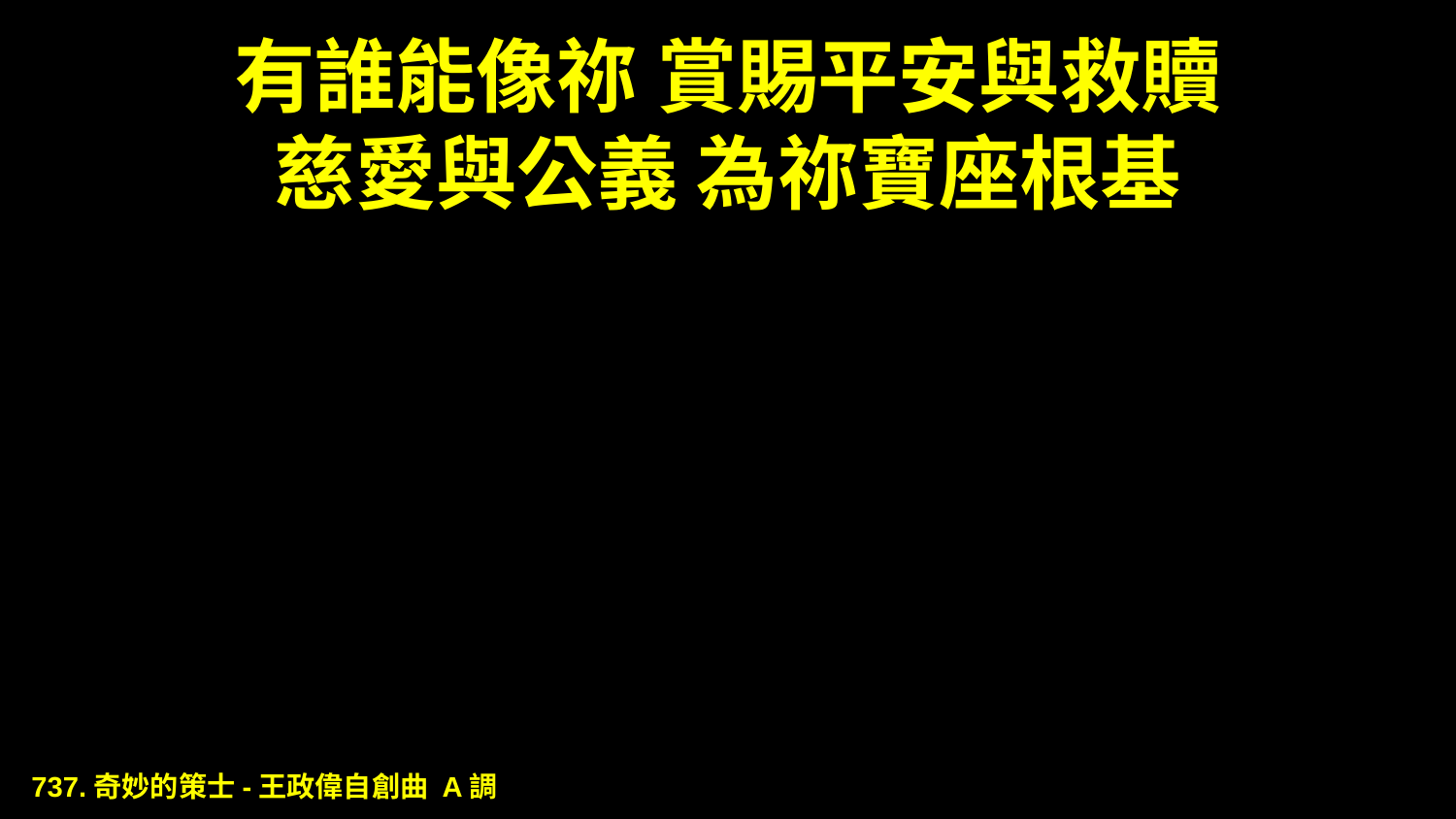

# 有誰能像祢 賞賜平安與救贖 慈愛與公義 為祢寶座根基
737.奇妙的策士-王政偉自創曲 A調